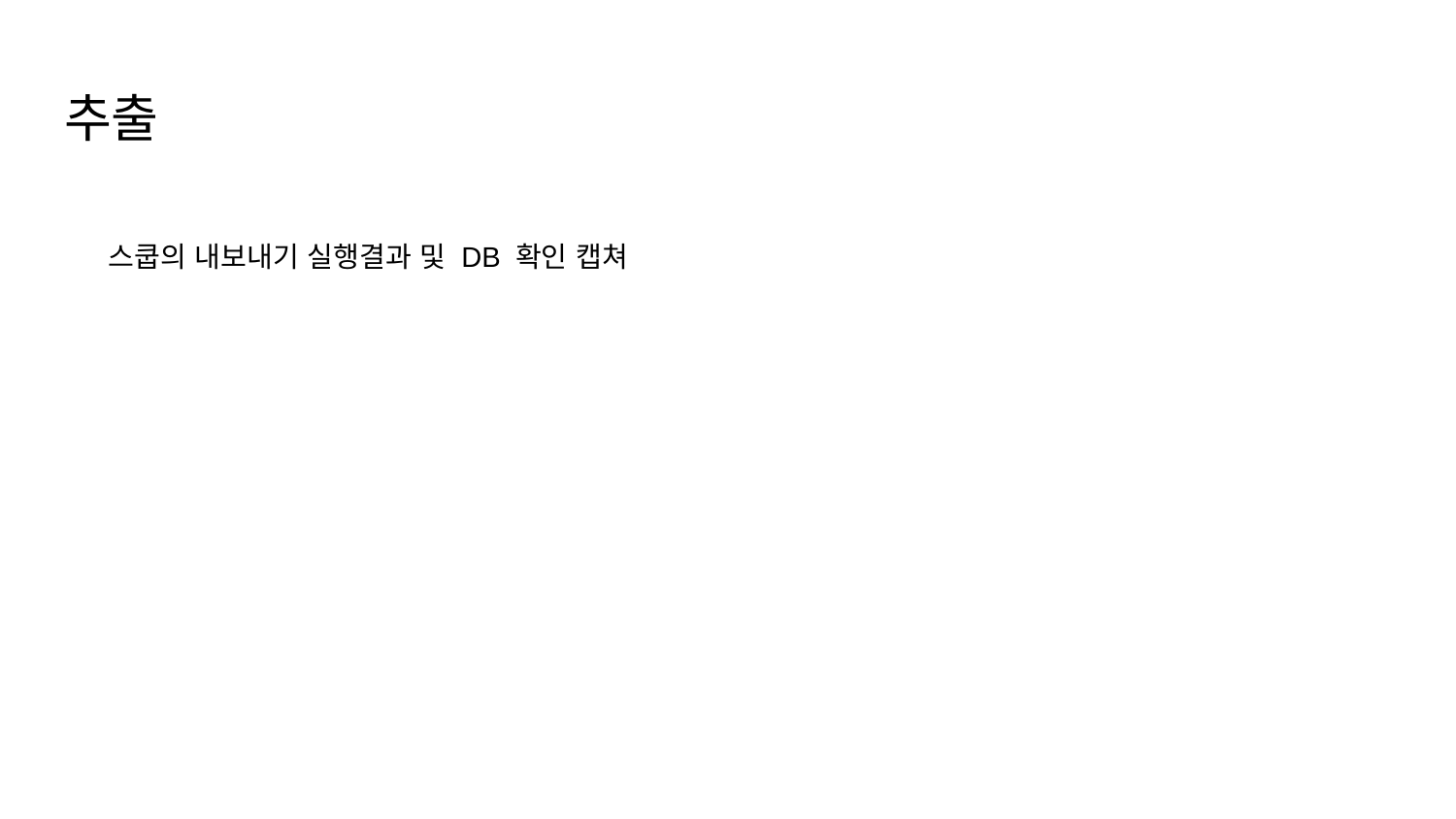

# 추출
스쿱의 내보내기 실행결과 및 DB 확인 캡쳐